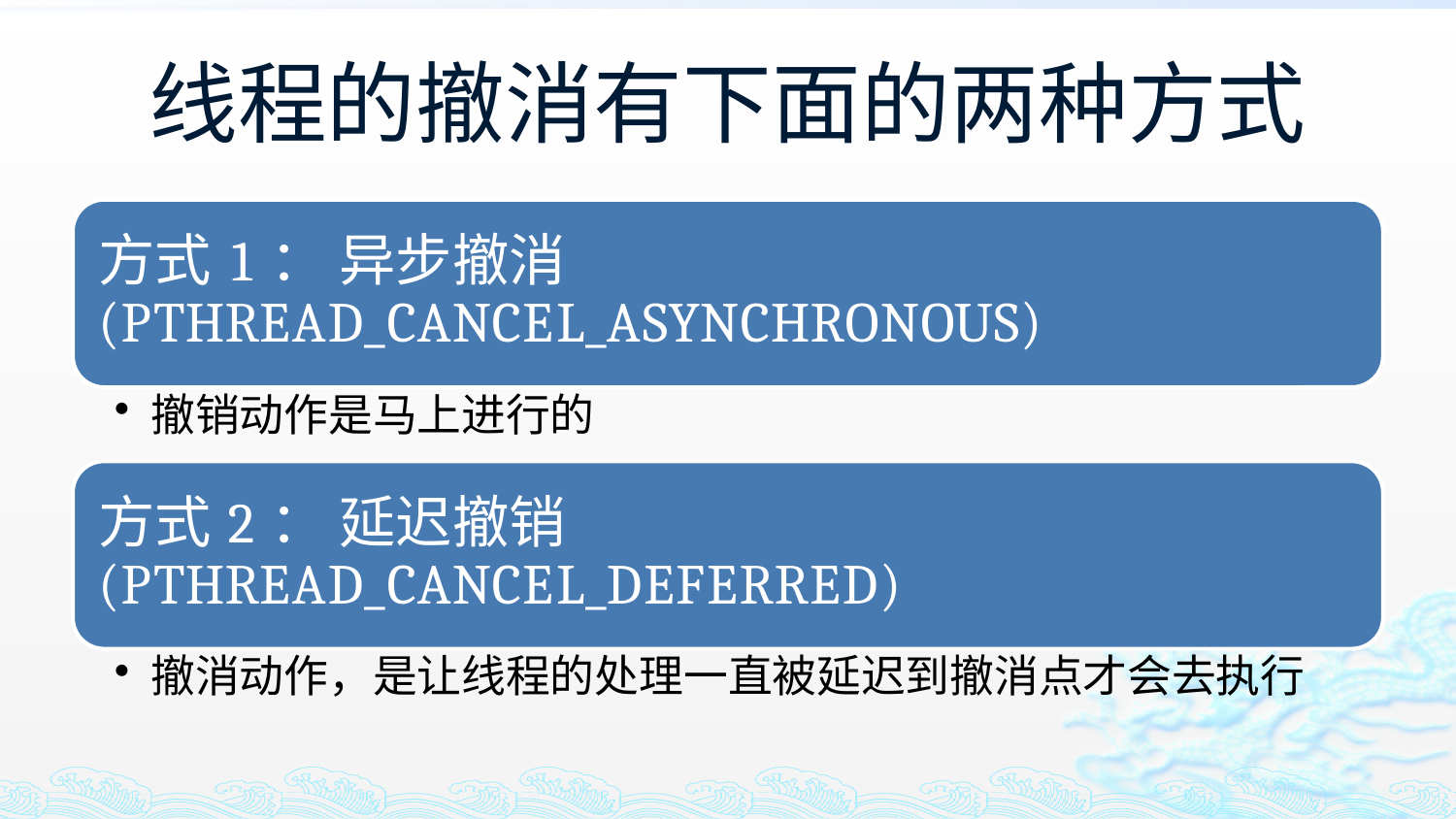

# 线程的撤消有下面的两种方式
方式1： 异步撤消(PTHREAD_CANCEL_ASYNCHRONOUS)
撤销动作是马上进行的
方式2： 延迟撤销(PTHREAD_CANCEL_DEFERRED)
撤消动作，是让线程的处理一直被延迟到撤消点才会去执行